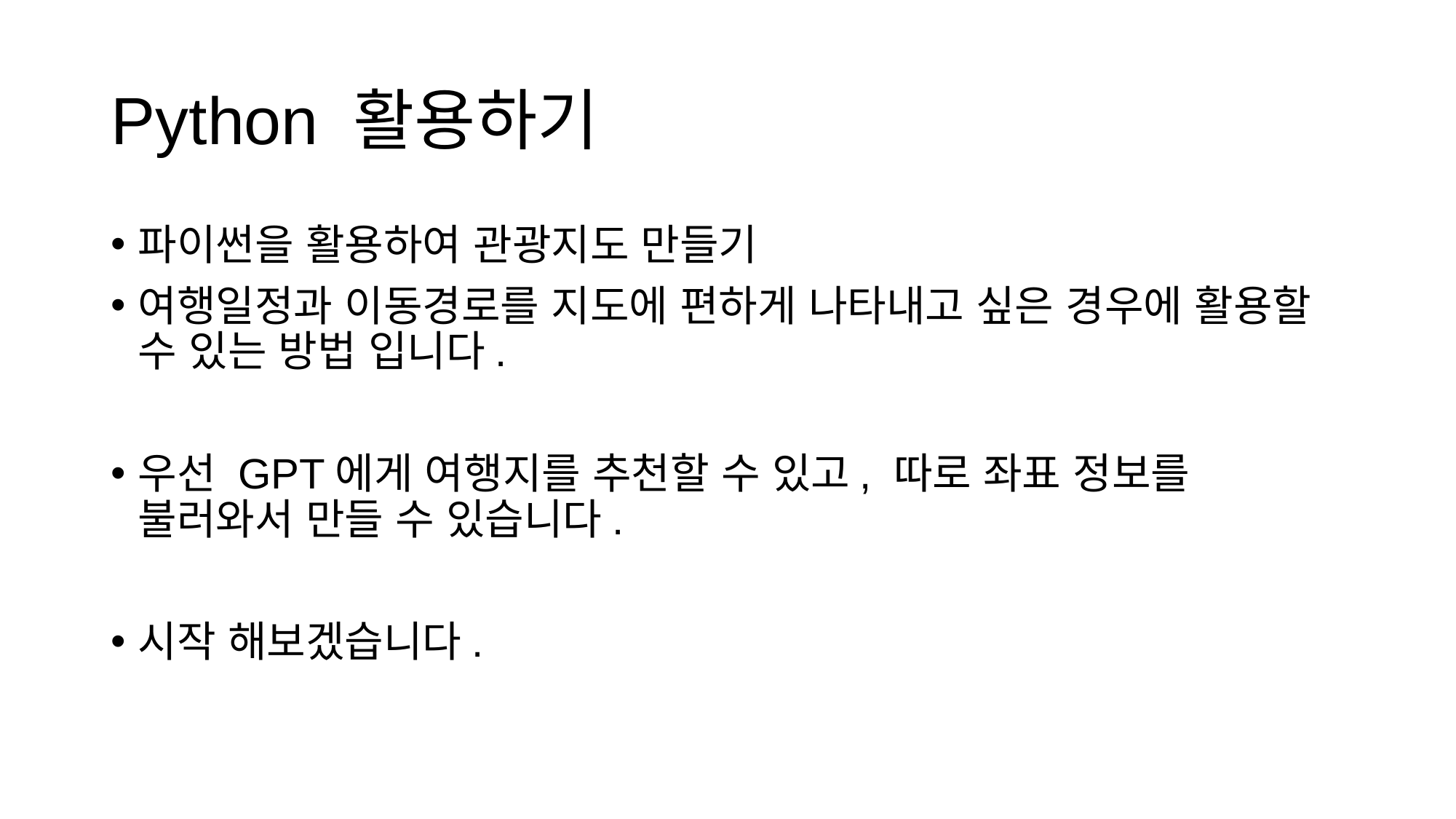

# Python 활용하기
파이썬을 활용하여 관광지도 만들기
여행일정과 이동경로를 지도에 편하게 나타내고 싶은 경우에 활용할 수 있는 방법 입니다.

우선 GPT에게 여행지를 추천할 수 있고, 따로 좌표 정보를 불러와서 만들 수 있습니다.

시작 해보겠습니다.